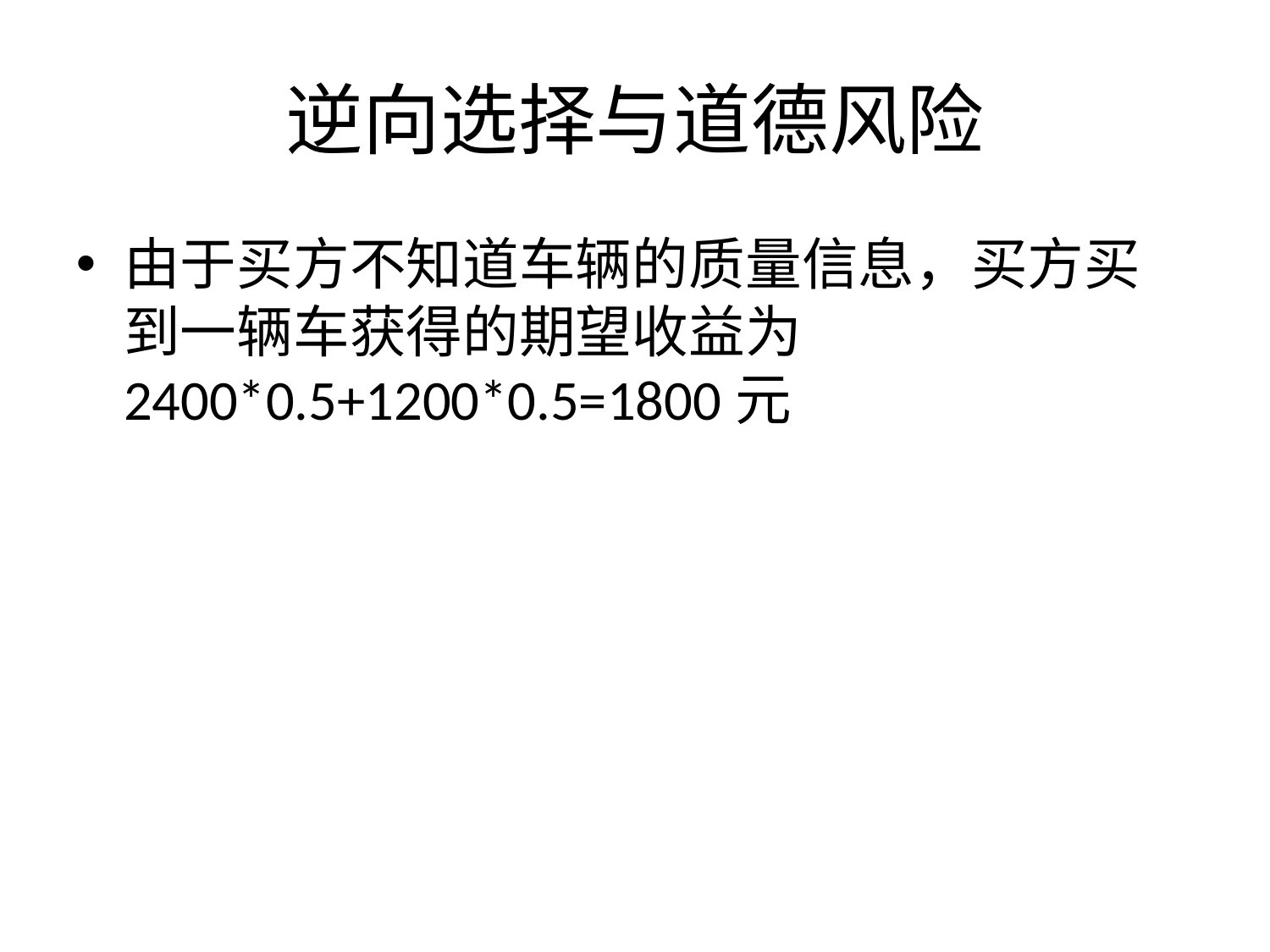

逆向选择与道德风险
由于买方不知道车辆的质量信息，买方买到一辆车获得的期望收益为2400*0.5+1200*0.5=1800元